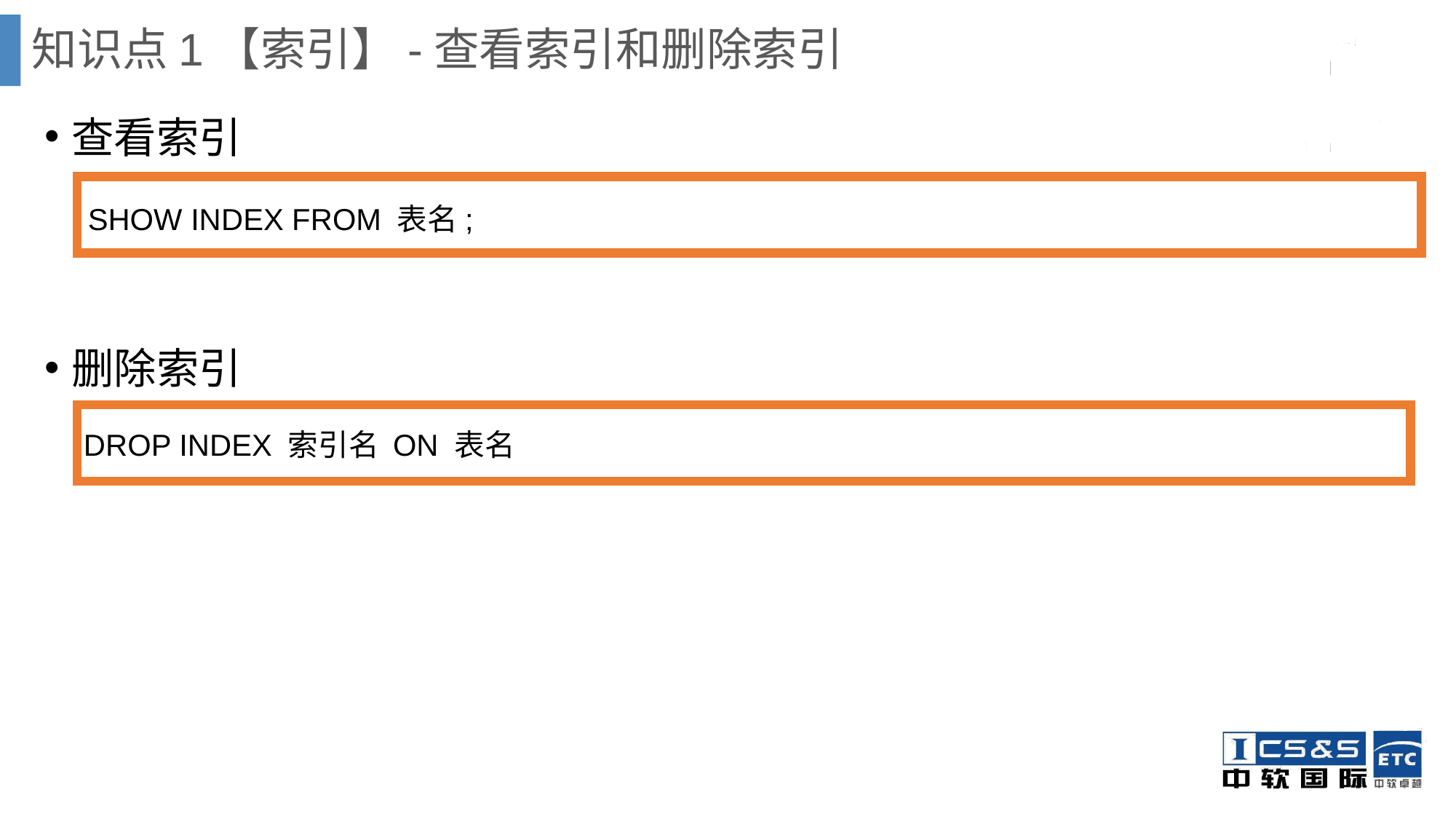

知识点1【索引】-查看索引和删除索引
查看索引

删除索引
     DROP INDEX 索引名 ON 表名

SHOW INDEX FROM 表名;